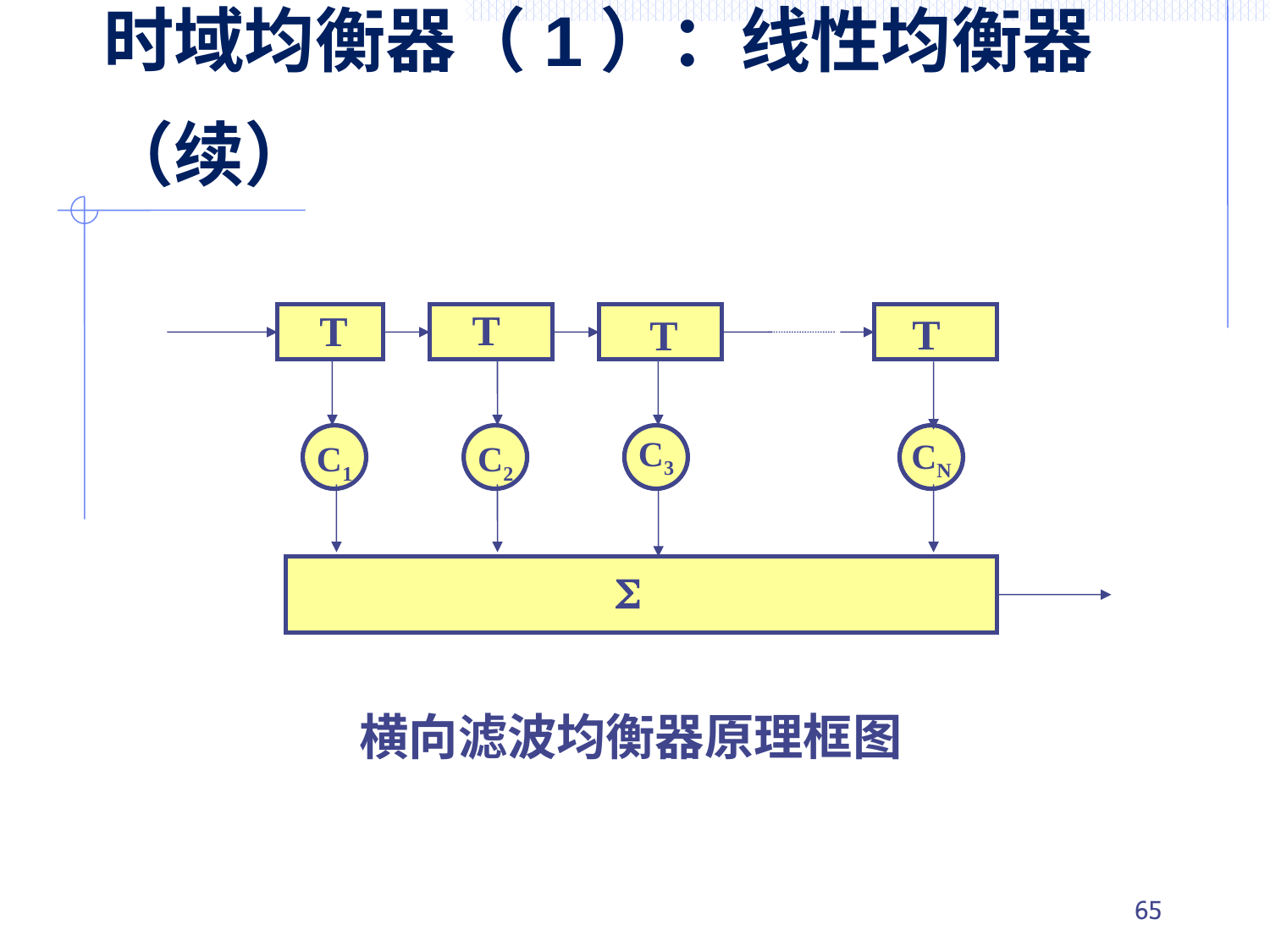

# 时域均衡器（1）：线性均衡器（续）
T
T
T
T

C3

CN
C1
C2

Σ

横向滤波均衡器原理框图
65